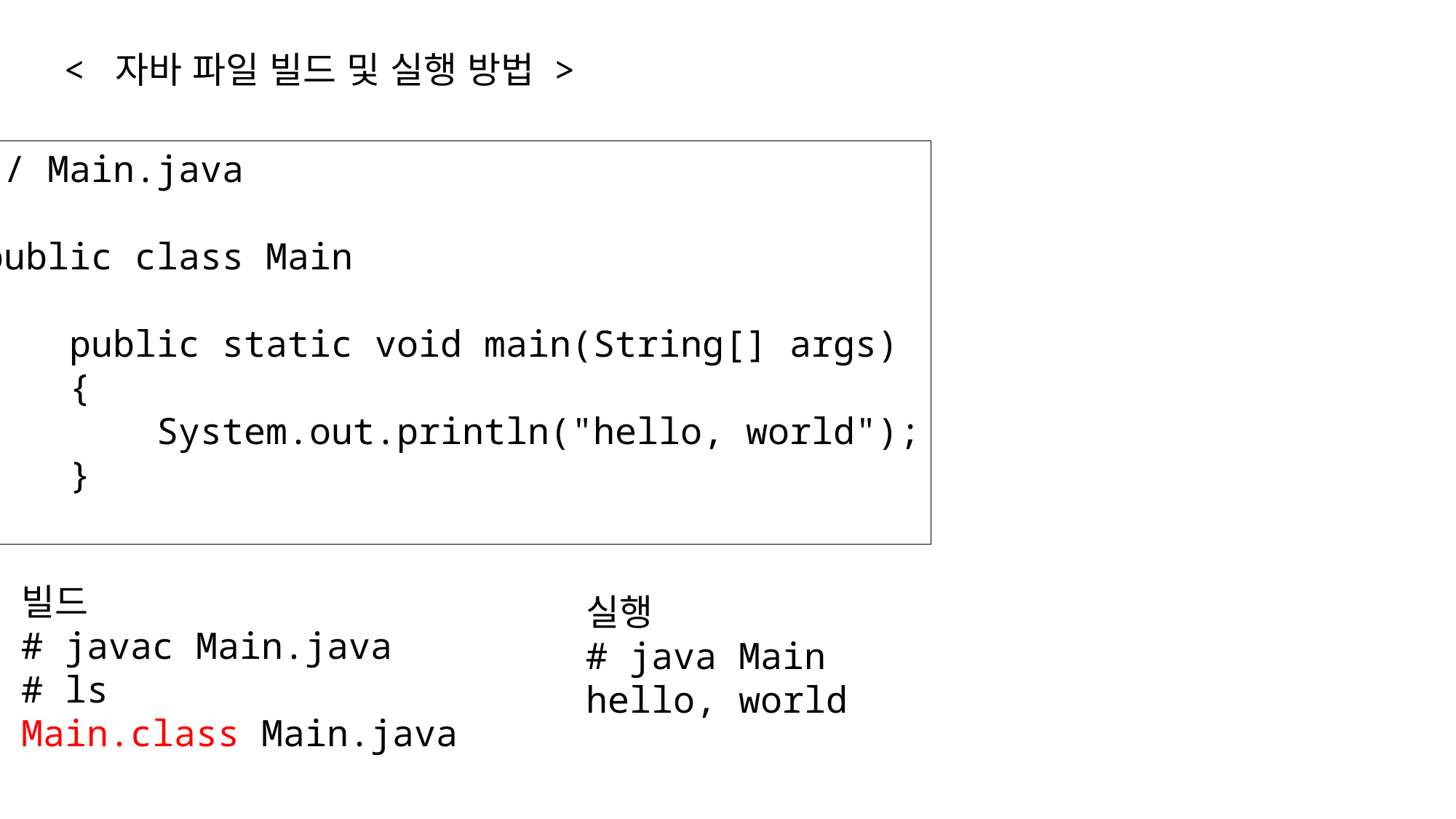

< 자바 파일 빌드 및 실행 방법 >

// Main.java

public class Main
{
    public static void main(String[] args)
    {
        System.out.println("hello, world");
    }
}
빌드
# javac Main.java
# ls
Main.class Main.java
실행
# java Main
hello, world